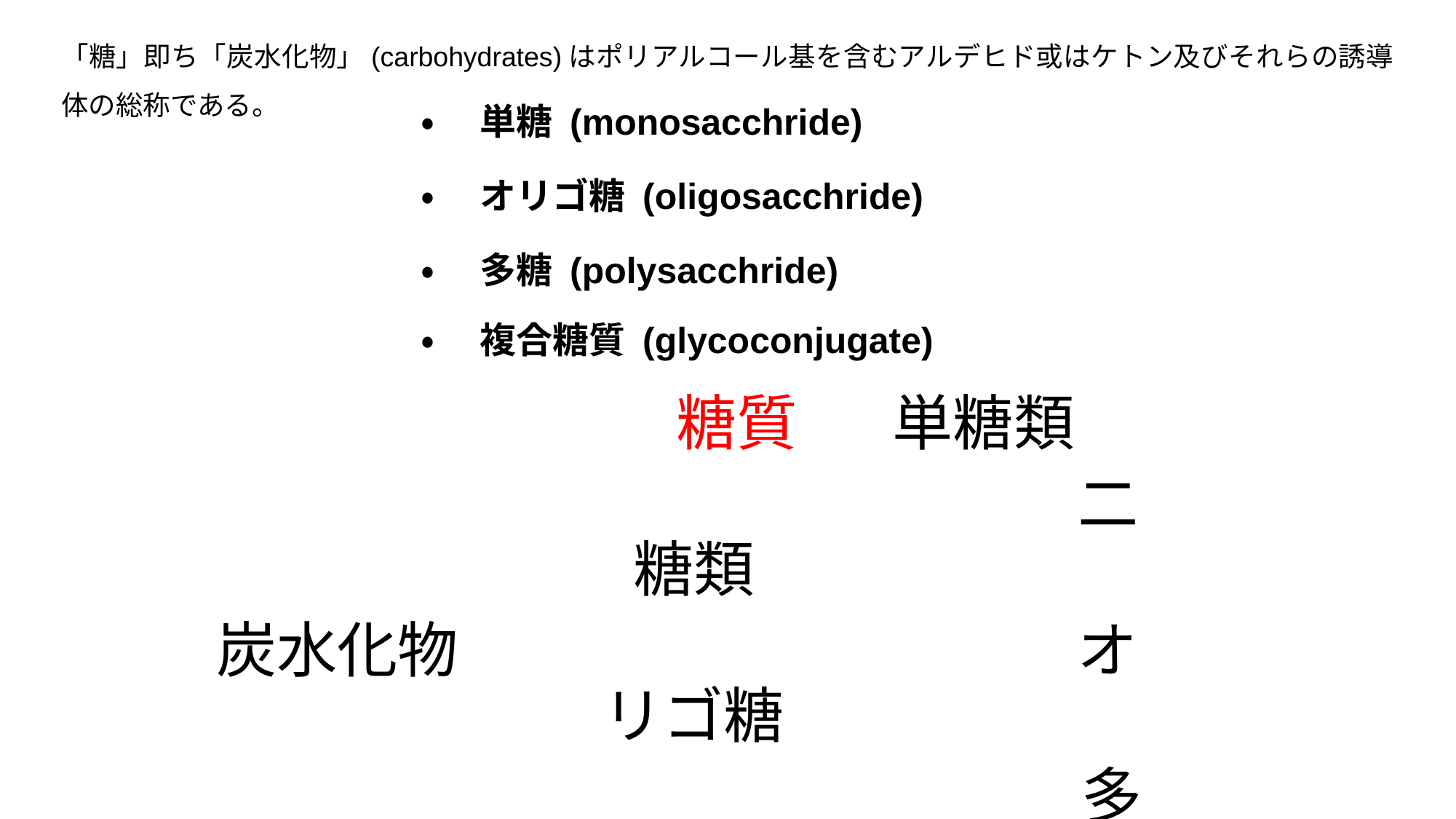

「糖」即ち「炭水化物」(carbohydrates)はポリアルコール基を含むアルデヒド或はケトン及びそれらの誘導体の総称である。
•　単糖 (monosacchride)
•　オリゴ糖 (oligosacchride)
•　多糖 (polysacchride)
•　複合糖質 (glycoconjugate)

                            糖質       単糖類
　　　　　　　　　　　　          二糖類
炭水化物　　　　　　　　　　 オリゴ糖
　　　  　　             　　　　　　多糖類
　　　　　　　　　　食物繊維